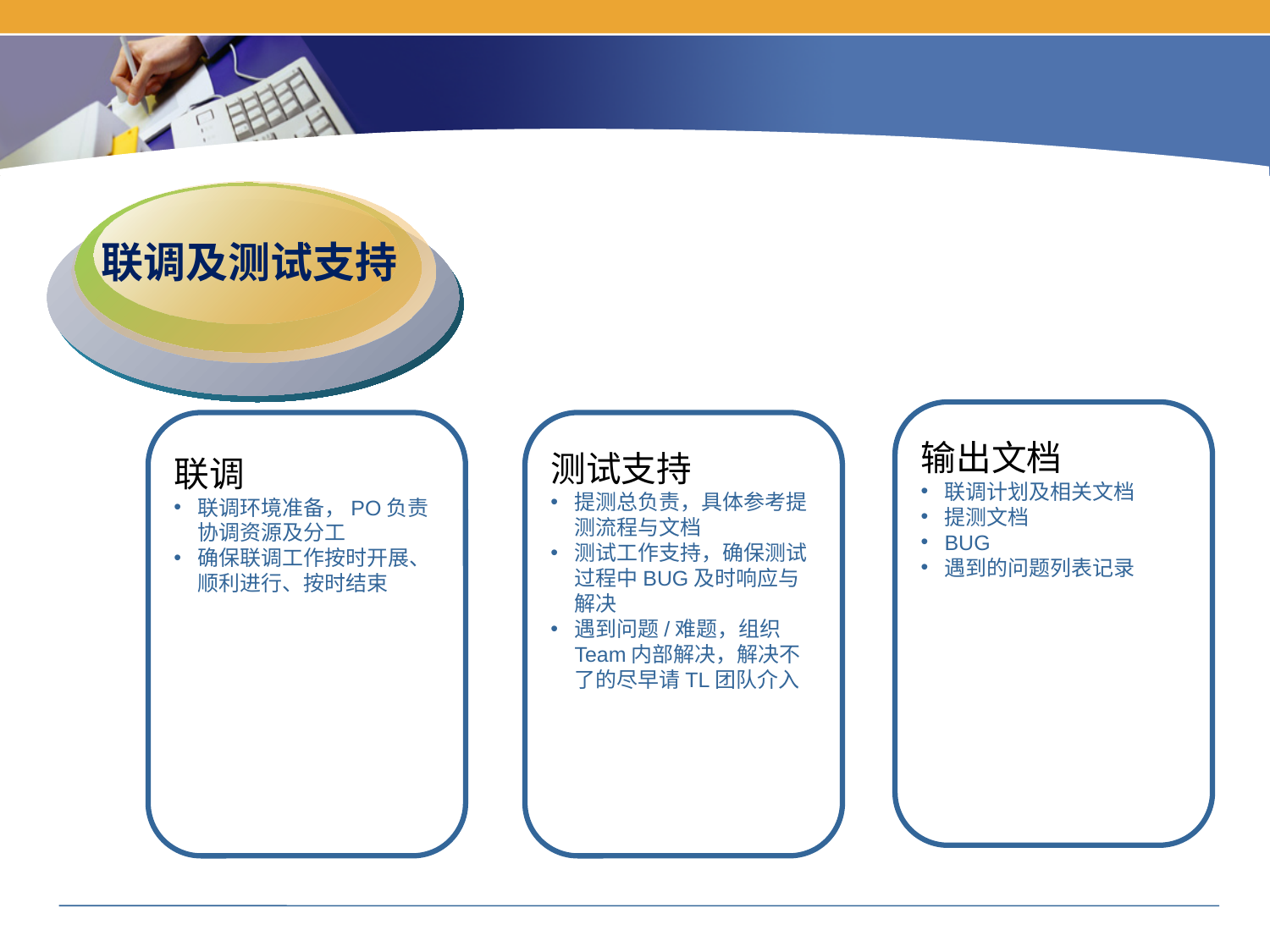

联调及测试支持

输出文档
联调计划及相关文档
提测文档
BUG
遇到的问题列表记录

联调
联调环境准备，PO负责协调资源及分工
确保联调工作按时开展、顺利进行、按时结束

测试支持
提测总负责，具体参考提测流程与文档
测试工作支持，确保测试过程中BUG及时响应与解决
遇到问题/难题，组织Team内部解决，解决不了的尽早请TL团队介入